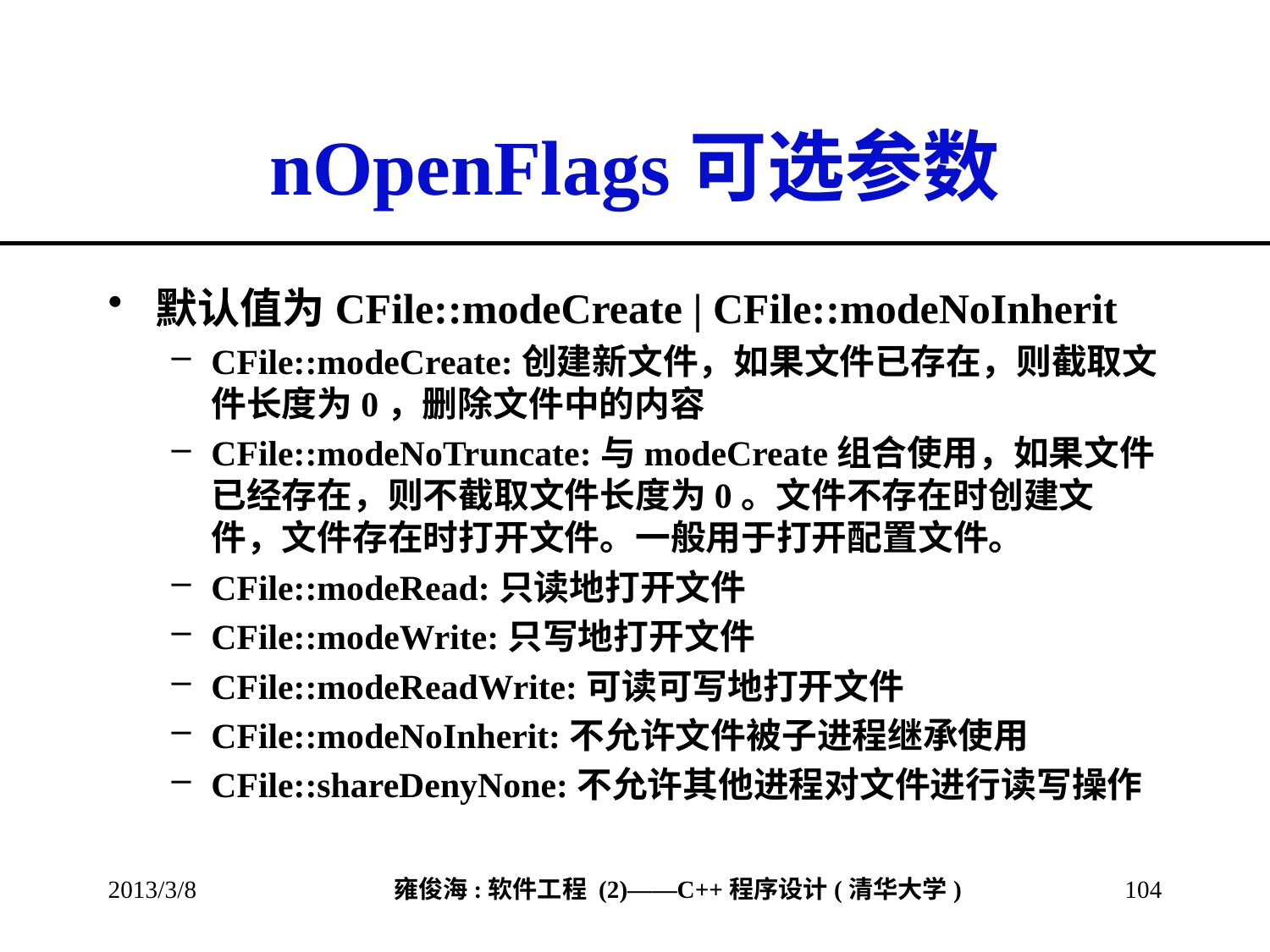

# nOpenFlags可选参数
默认值为CFile::modeCreate | CFile::modeNoInherit
CFile::modeCreate:创建新文件，如果文件已存在，则截取文件长度为0，删除文件中的内容
CFile::modeNoTruncate:与modeCreate组合使用，如果文件已经存在，则不截取文件长度为0。文件不存在时创建文件，文件存在时打开文件。一般用于打开配置文件。
CFile::modeRead:只读地打开文件
CFile::modeWrite:只写地打开文件
CFile::modeReadWrite:可读可写地打开文件
CFile::modeNoInherit:不允许文件被子进程继承使用
CFile::shareDenyNone:不允许其他进程对文件进行读写操作
2013/3/8
104